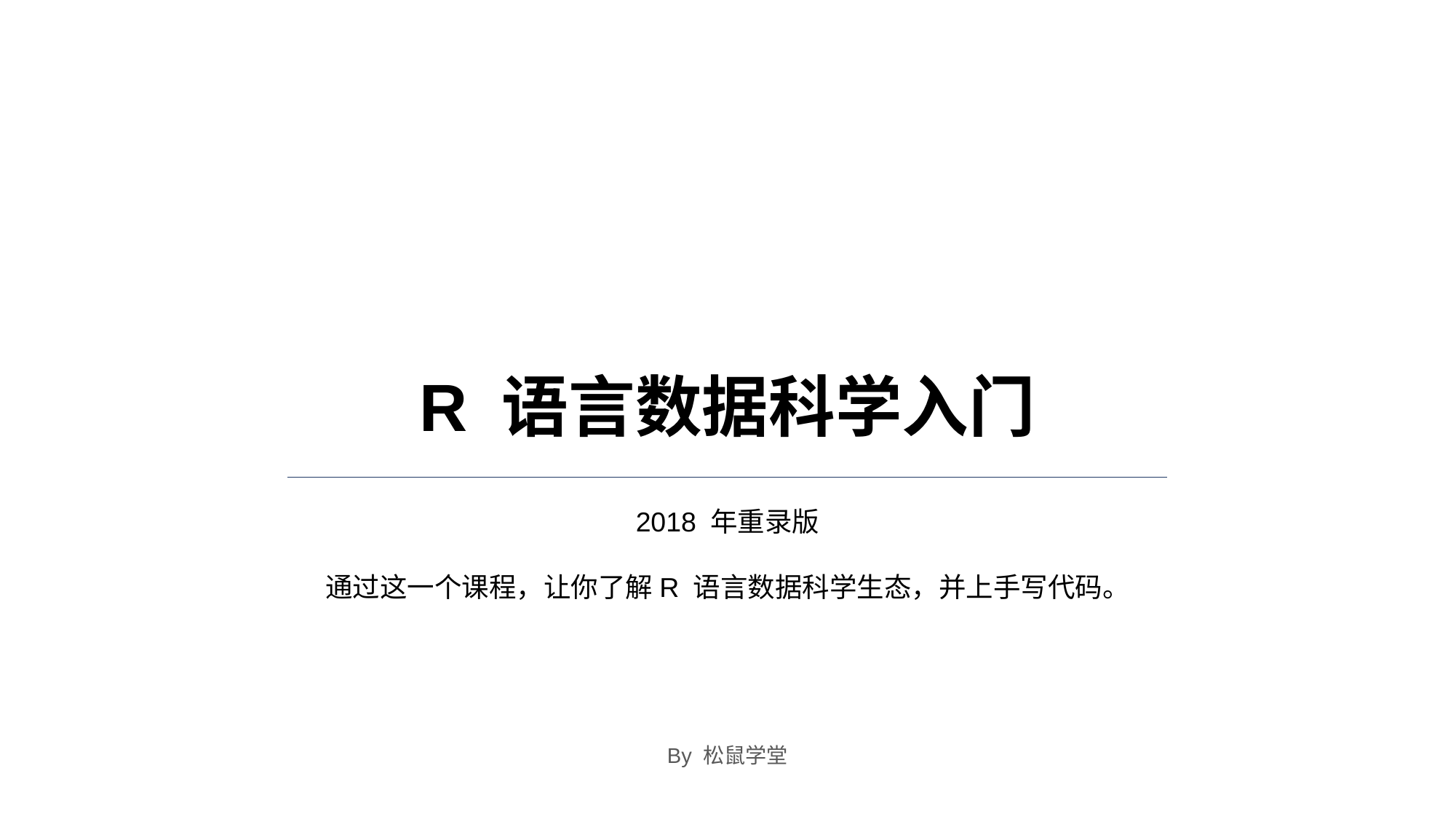

R 语言数据科学入门
2018 年重录版

通过这一个课程，让你了解R 语言数据科学生态，并上手写代码。